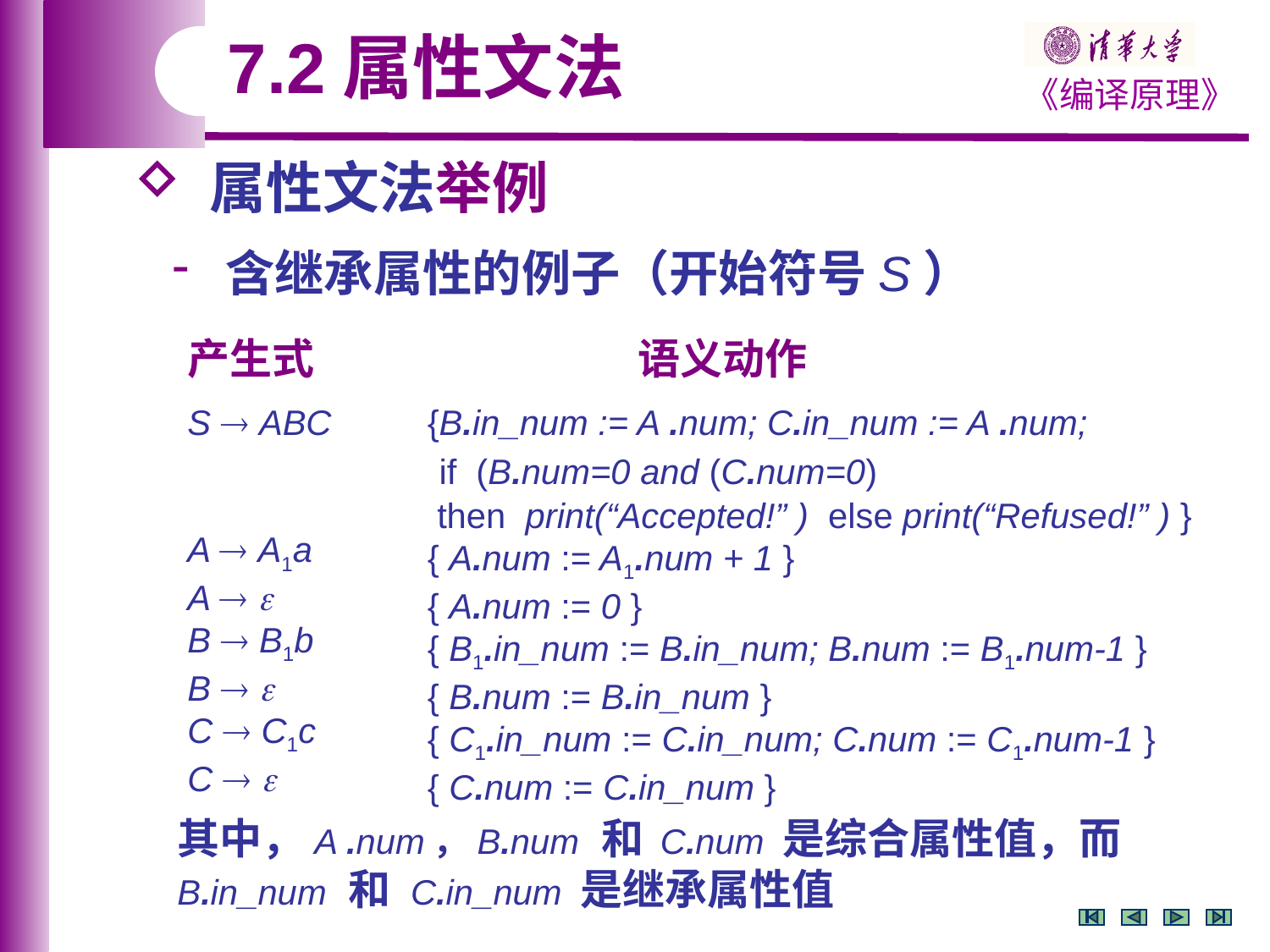

7.2属性文法
 属性文法举例
 含继承属性的例子（开始符号S）
产生式

S → ABC

A → A1a
A → ε
B → B1b
B → ε
C → C1c
C → ε
                     语义动作

{B.in_num := A .num; C.in_num := A .num;
 if  (B.num=0 and (C.num=0)
 then  print(“Accepted!” )  else print(“Refused!” ) }
{ A.num := A1.num + 1 }
{ A.num := 0 }
{ B1.in_num := B.in_num; B.num := B1.num-1 }
{ B.num := B.in_num }
{ C1.in_num := C.in_num; C.num := C1.num-1 }
{ C.num := C.in_num }
其中，A .num，B.num 和 C.num 是综合属性值，而 B.in_num 和 C.in_num 是继承属性值